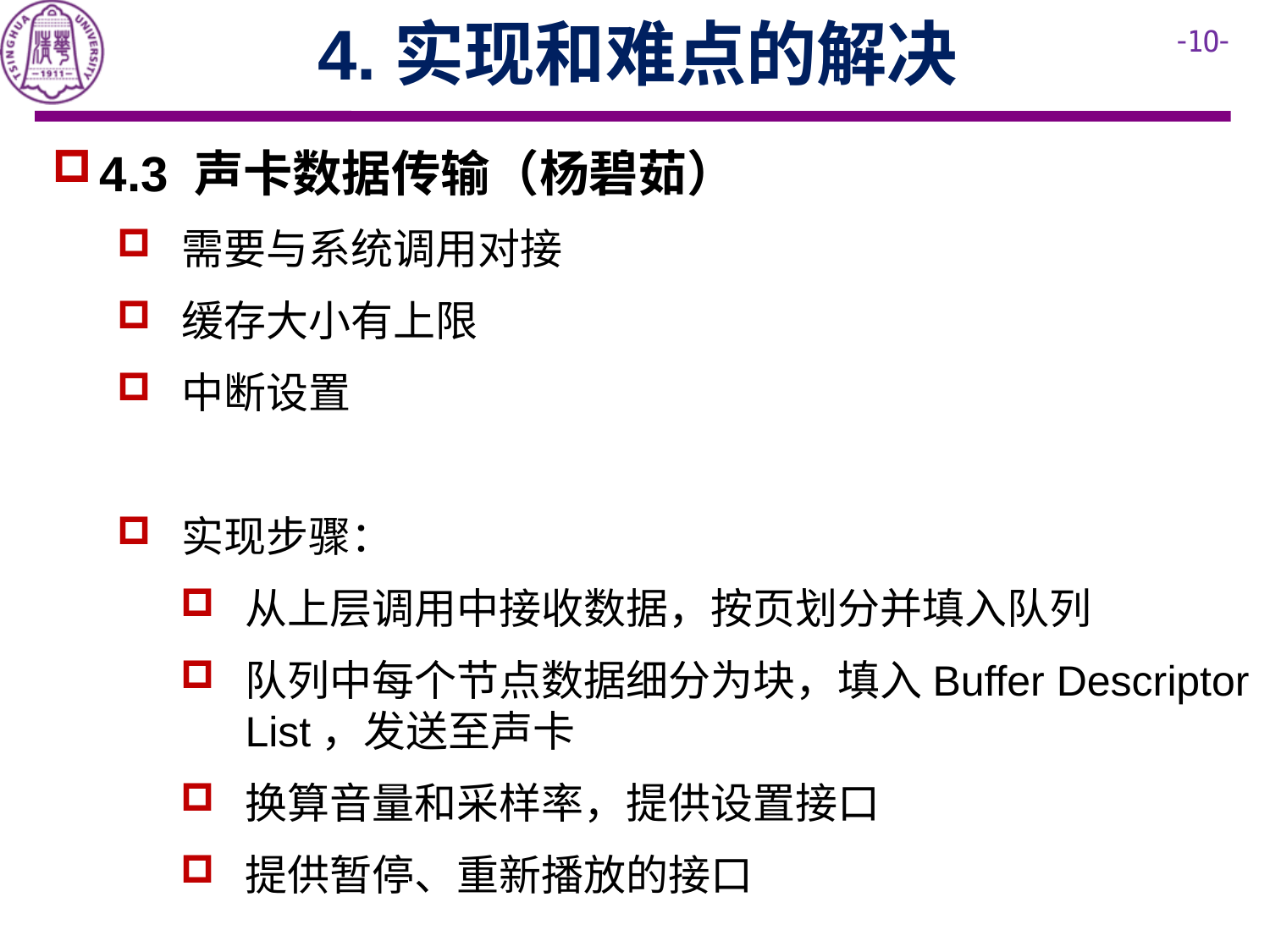

4.实现和难点的解决

4.3 声卡数据传输（杨碧茹）
需要与系统调用对接
缓存大小有上限
中断设置

实现步骤：
从上层调用中接收数据，按页划分并填入队列
队列中每个节点数据细分为块，填入Buffer Descriptor List，发送至声卡
换算音量和采样率，提供设置接口
提供暂停、重新播放的接口